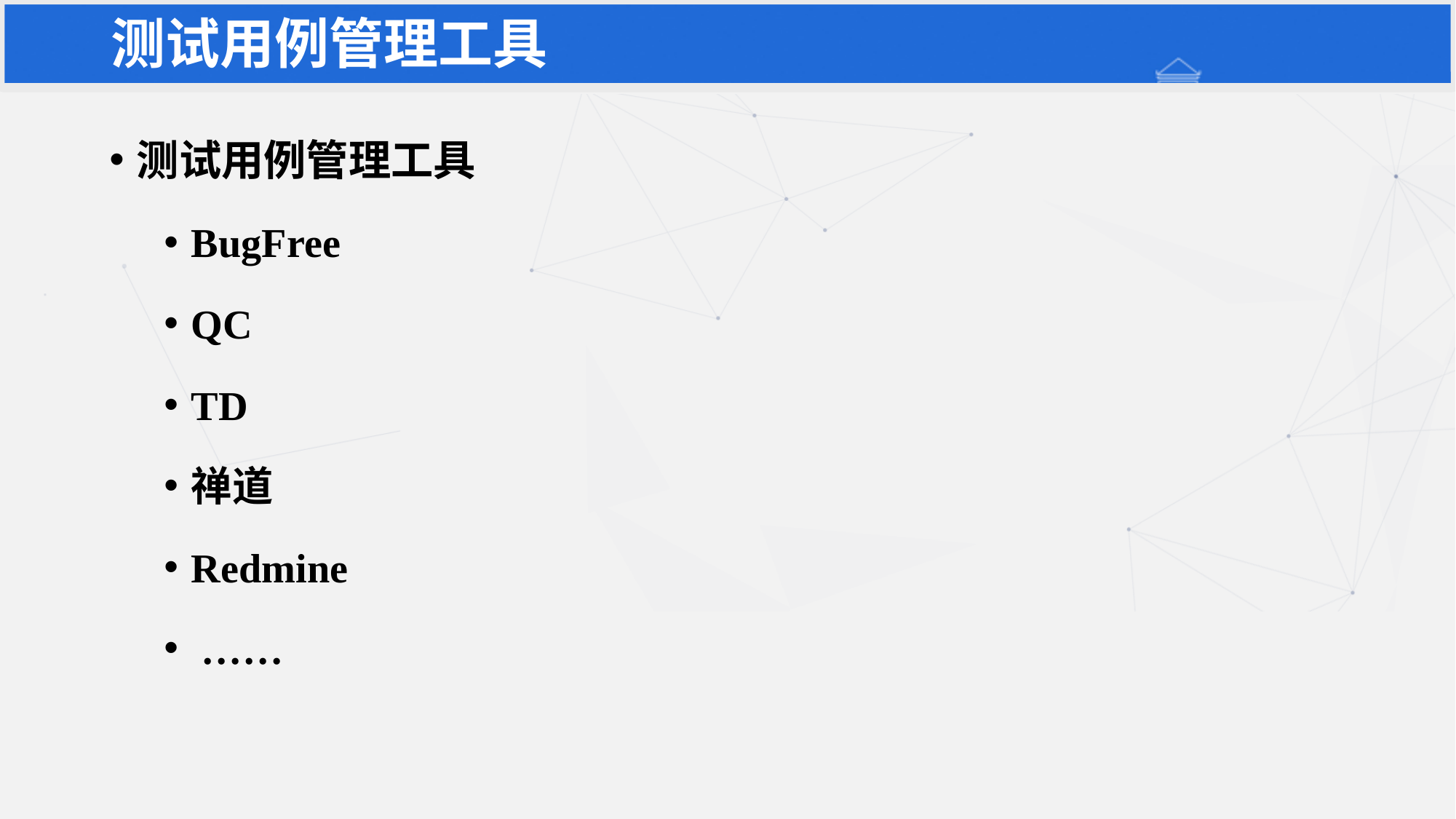

# 测试用例管理工具
测试用例管理工具
BugFree
QC
TD
禅道
Redmine
 ……